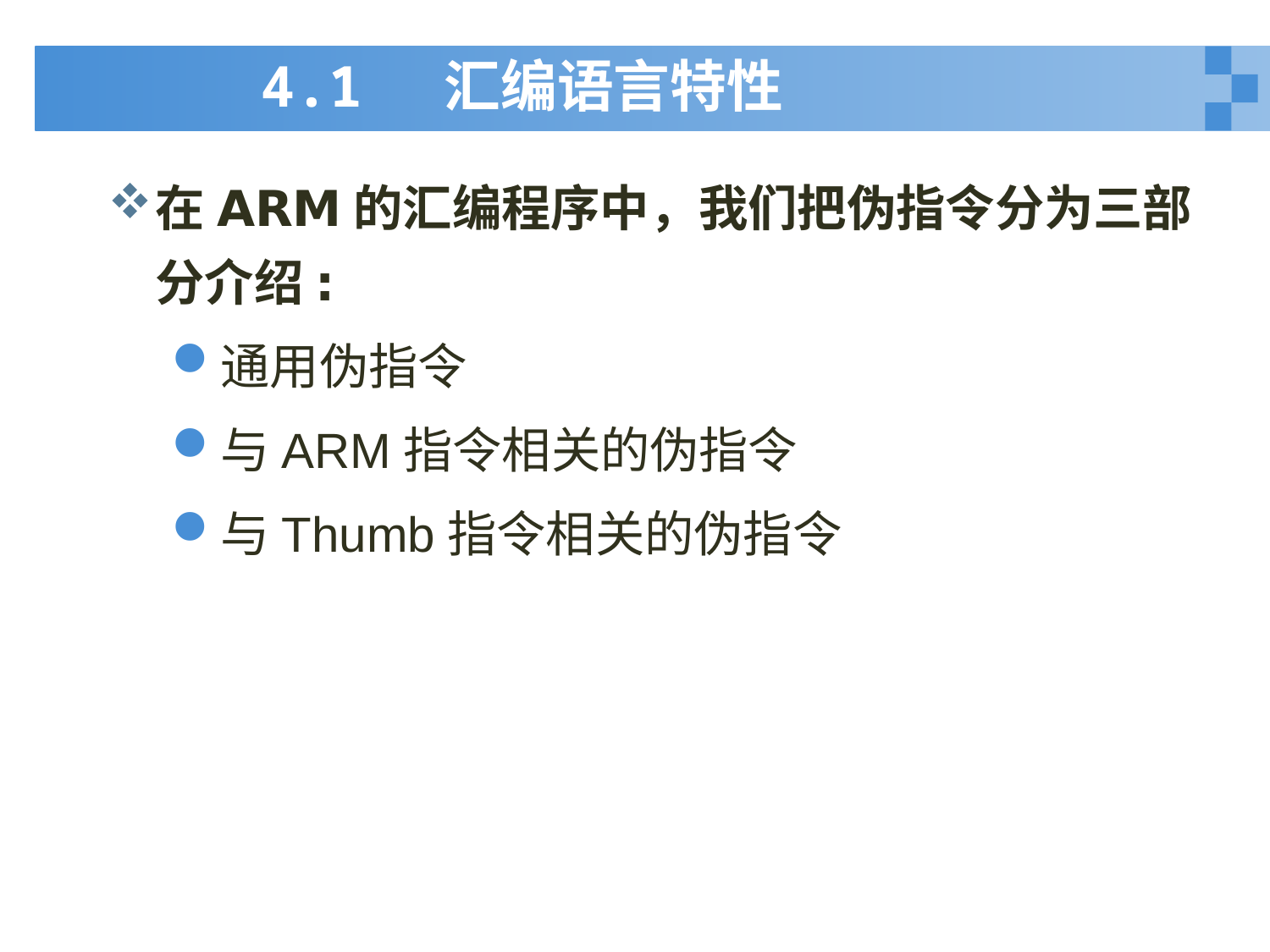

4.1  汇编语言特性
在ARM的汇编程序中，我们把伪指令分为三部分介绍:
通用伪指令
与ARM指令相关的伪指令
与Thumb指令相关的伪指令